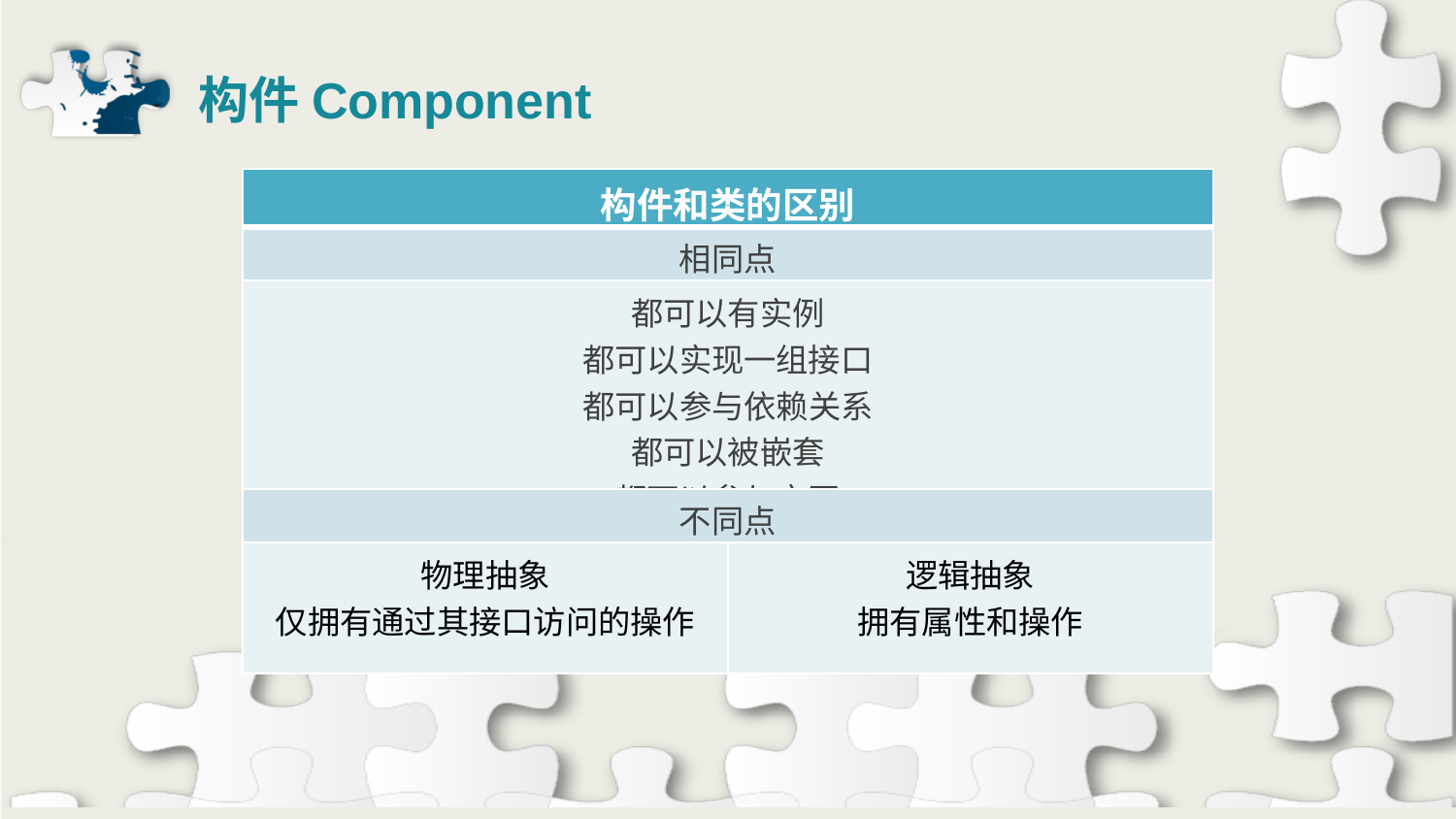

构件Component
| 构件和类的区别 |  |
| --- | --- |
| 相同点 |  |
| 都可以有实例 都可以实现一组接口 都可以参与依赖关系 都可以被嵌套 都可以参与交互 |  |
| 不同点 |  |
| 物理抽象 仅拥有通过其接口访问的操作 | 逻辑抽象 拥有属性和操作 |